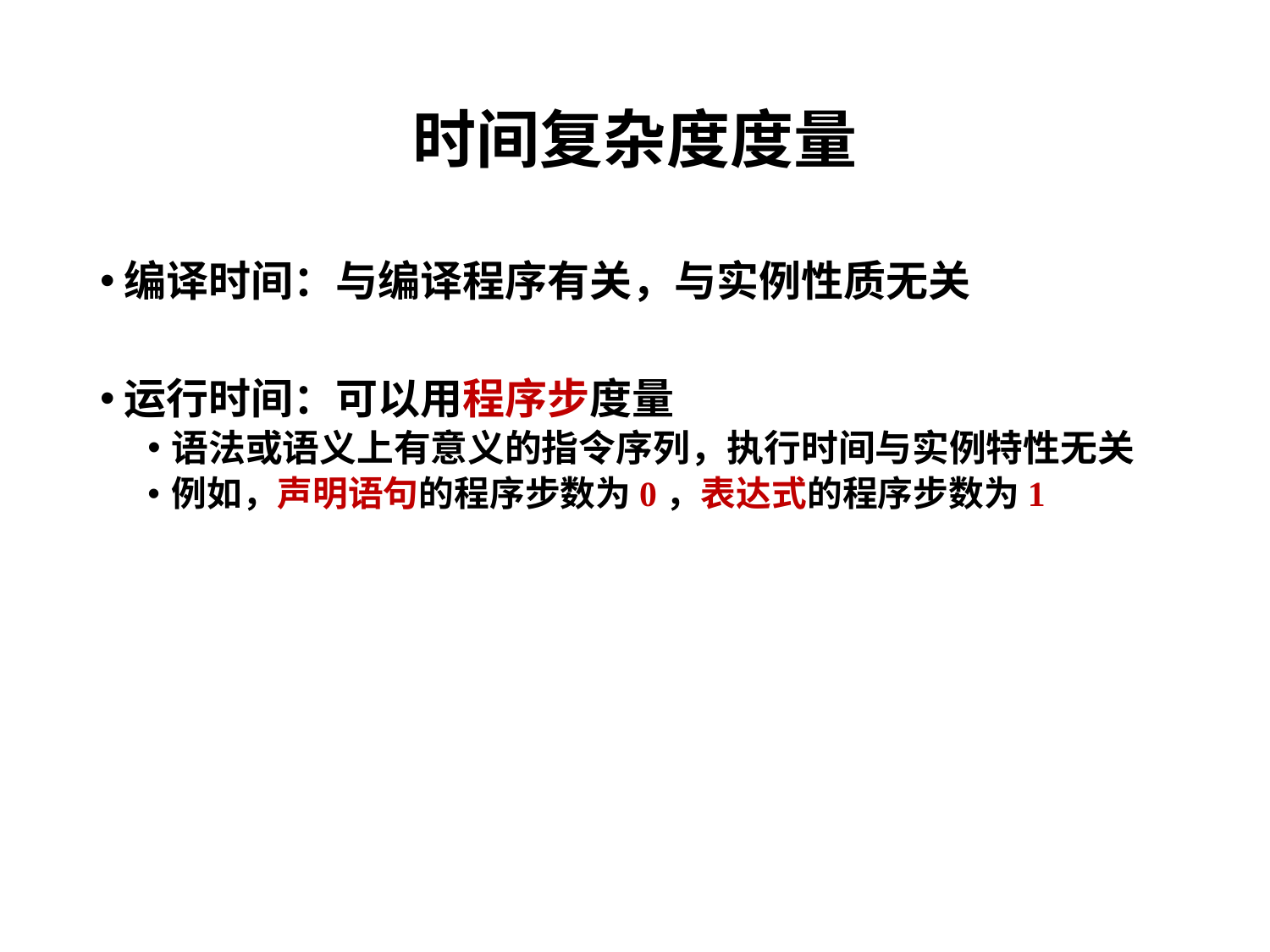

# 时间复杂度度量
编译时间：与编译程序有关，与实例性质无关

运行时间：可以用程序步度量
语法或语义上有意义的指令序列，执行时间与实例特性无关
例如，声明语句的程序步数为0，表达式的程序步数为1